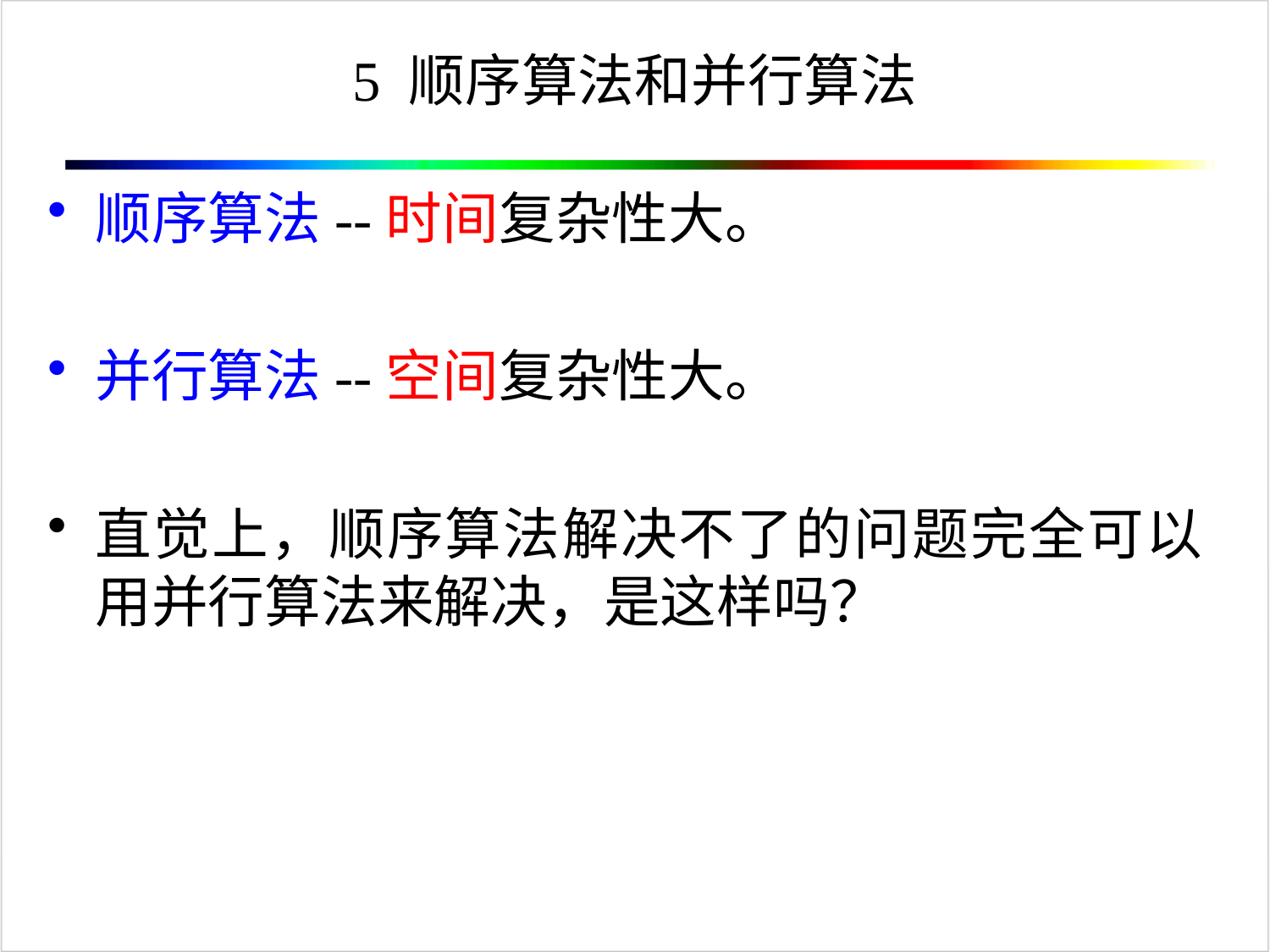

# 5 顺序算法和并行算法
顺序算法--时间复杂性大。

并行算法--空间复杂性大。

直觉上，顺序算法解决不了的问题完全可以用并行算法来解决，是这样吗？